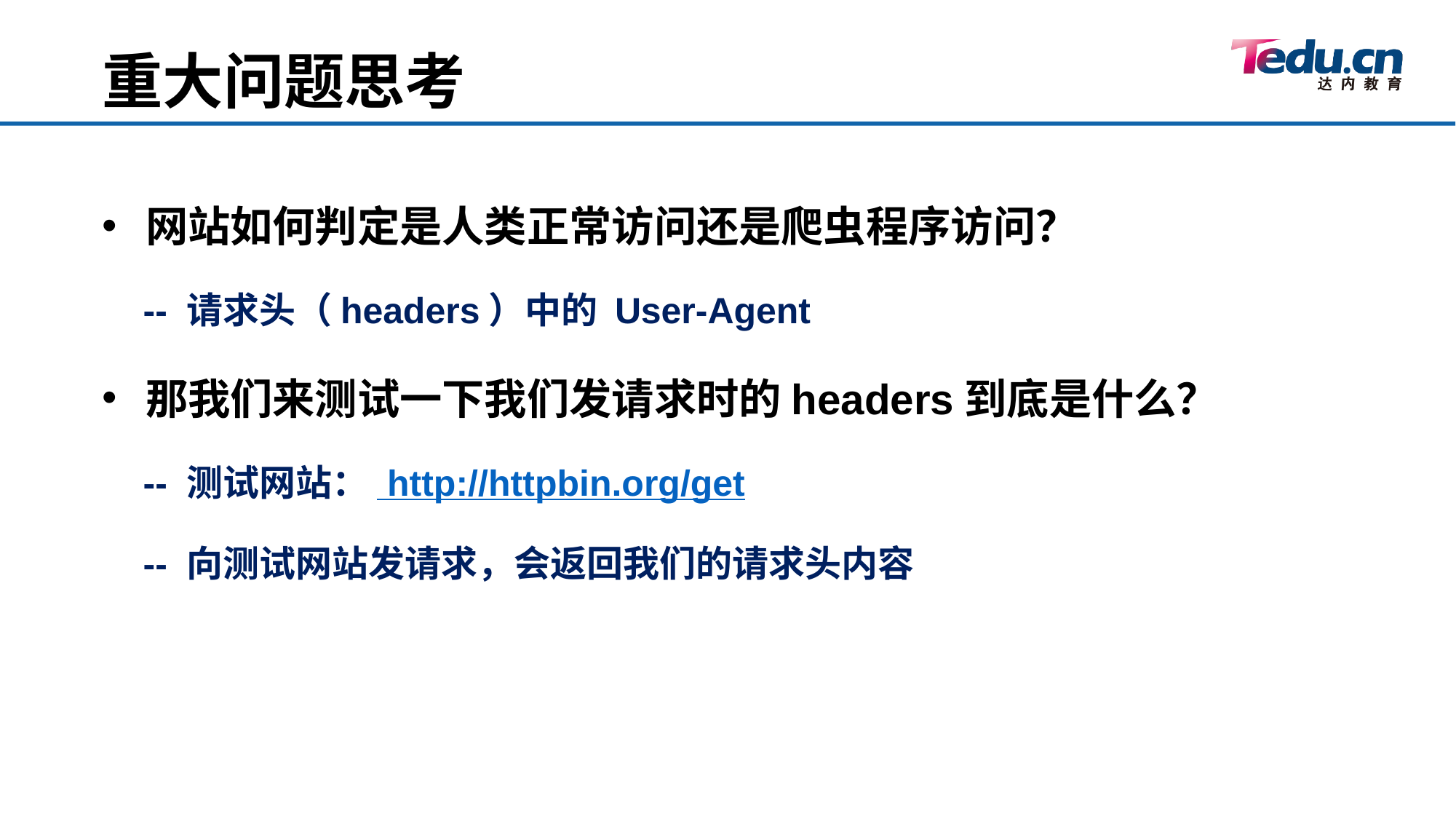

重大问题思考
网站如何判定是人类正常访问还是爬虫程序访问？
    -- 请求头（headers）中的 User-Agent
那我们来测试一下我们发请求时的headers到底是什么？
    -- 测试网站： http://httpbin.org/get
    -- 向测试网站发请求，会返回我们的请求头内容